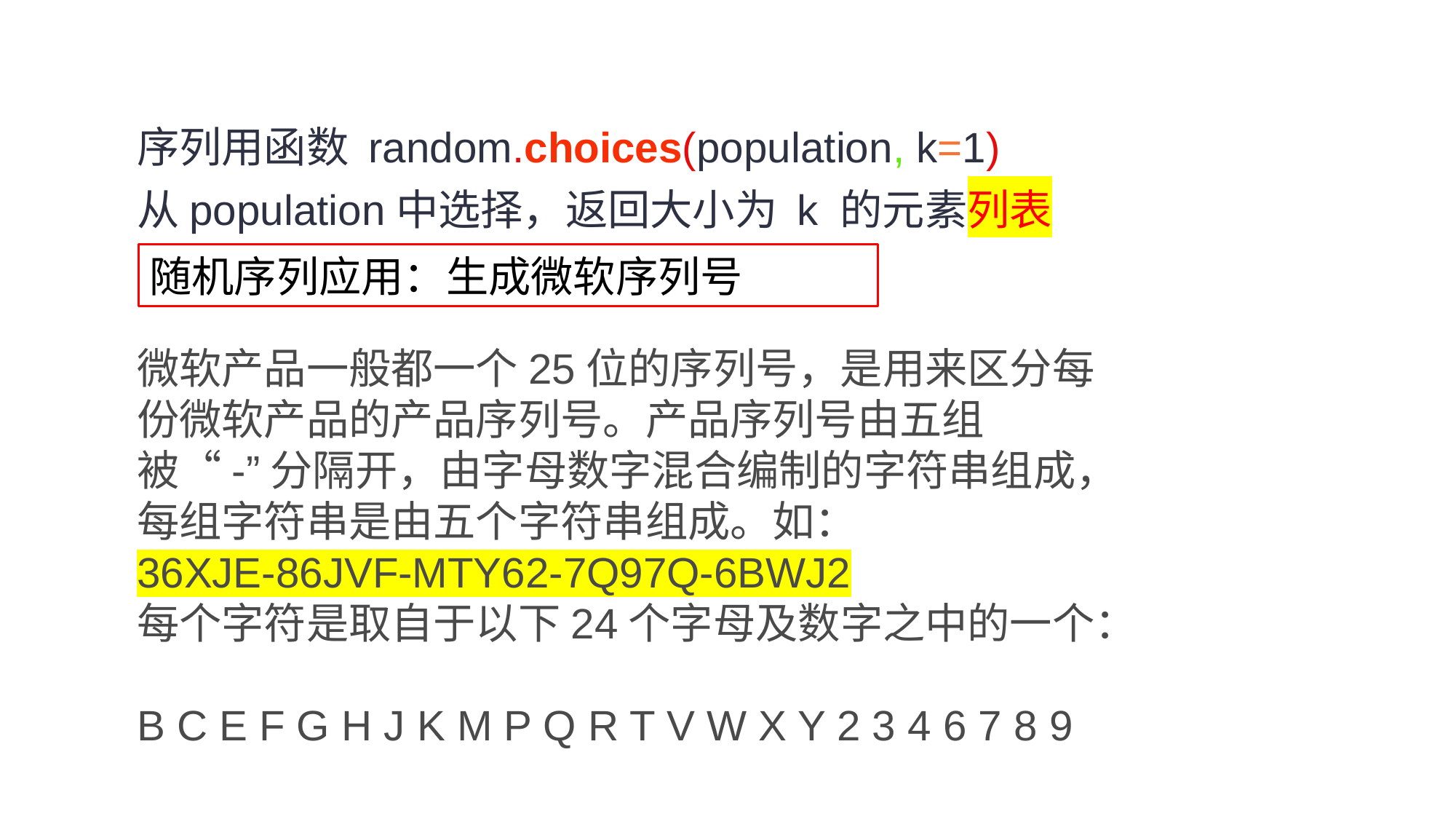

序列用函数 random.choices(population, k=1)
从population中选择，返回大小为 k 的元素列表
随机序列应用：生成微软序列号
微软产品一般都一个25位的序列号，是用来区分每份微软产品的产品序列号。产品序列号由五组被“-”分隔开，由字母数字混合编制的字符串组成，每组字符串是由五个字符串组成。如：
36XJE-86JVF-MTY62-7Q97Q-6BWJ2
每个字符是取自于以下24个字母及数字之中的一个：
B C E F G H J K M P Q R T V W X Y 2 3 4 6 7 8 9